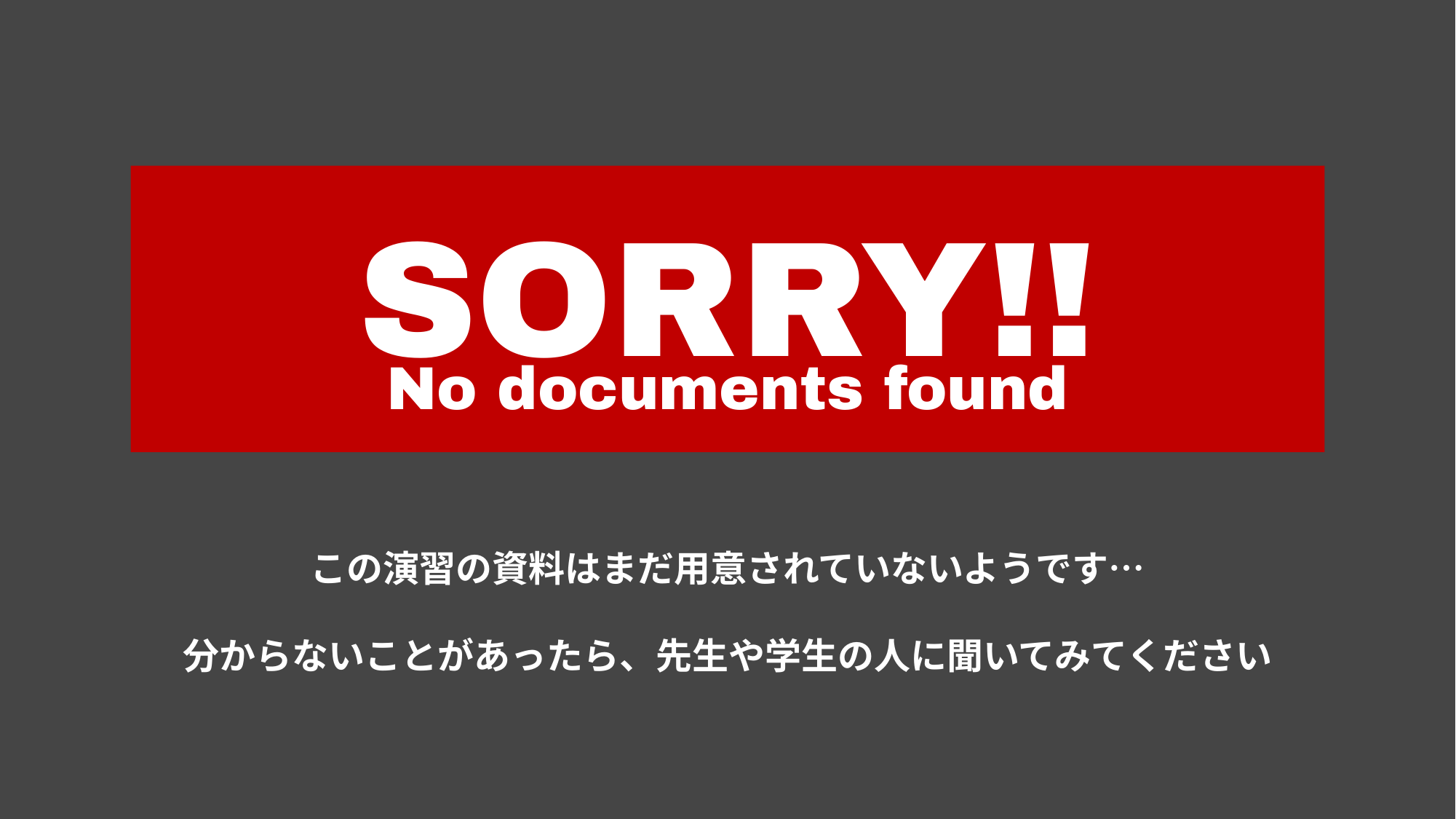

SORRY!!
No documents found
この演習の資料はまだ用意されていないようです…
分からないことがあったら、先生や学生の人に聞いてみてください